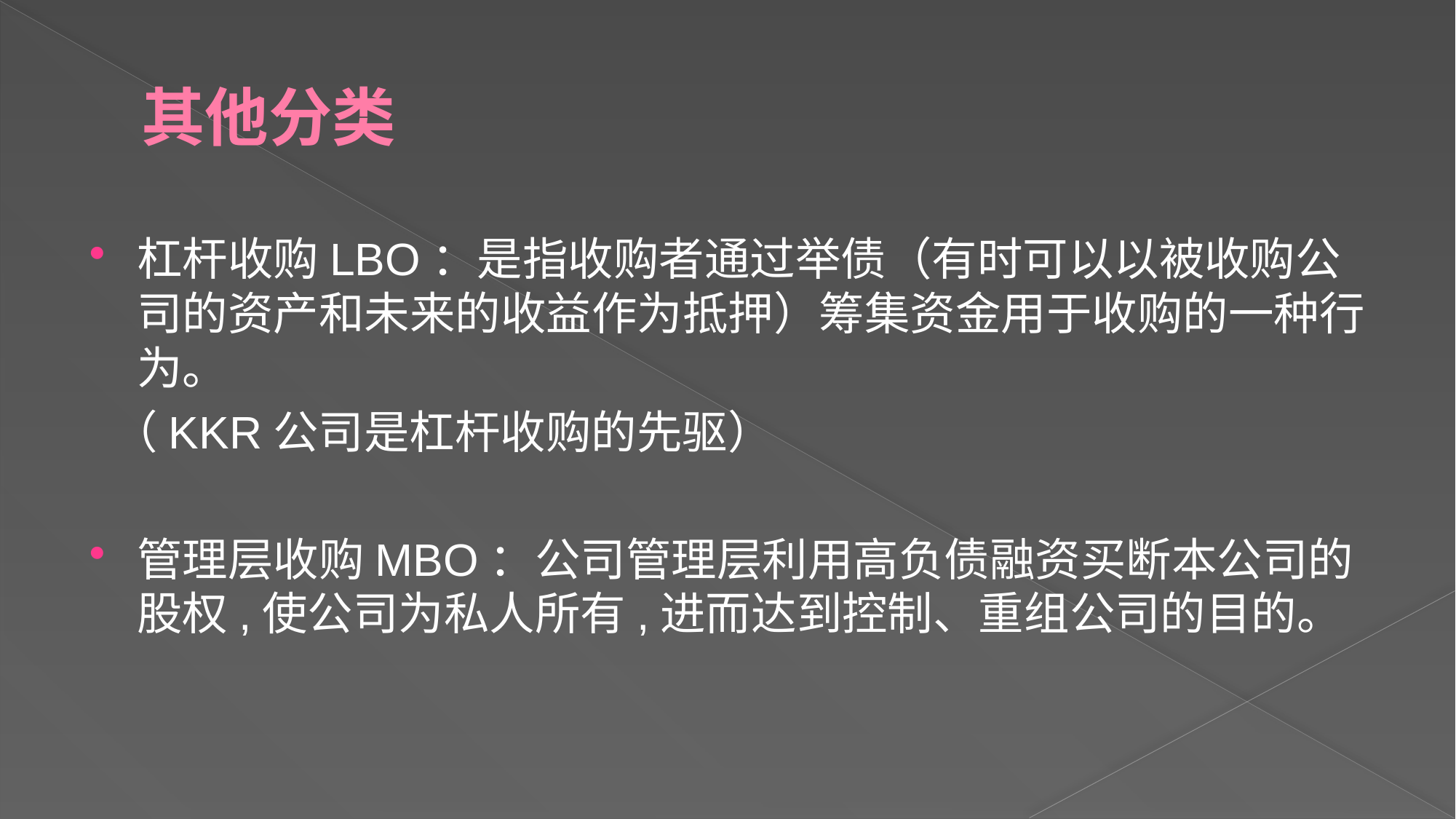

# 其他分类
杠杆收购LBO：是指收购者通过举债（有时可以以被收购公司的资产和未来的收益作为抵押）筹集资金用于收购的一种行为。
 （KKR公司是杠杆收购的先驱）

管理层收购MBO：公司管理层利用高负债融资买断本公司的股权,使公司为私人所有,进而达到控制、重组公司的目的。